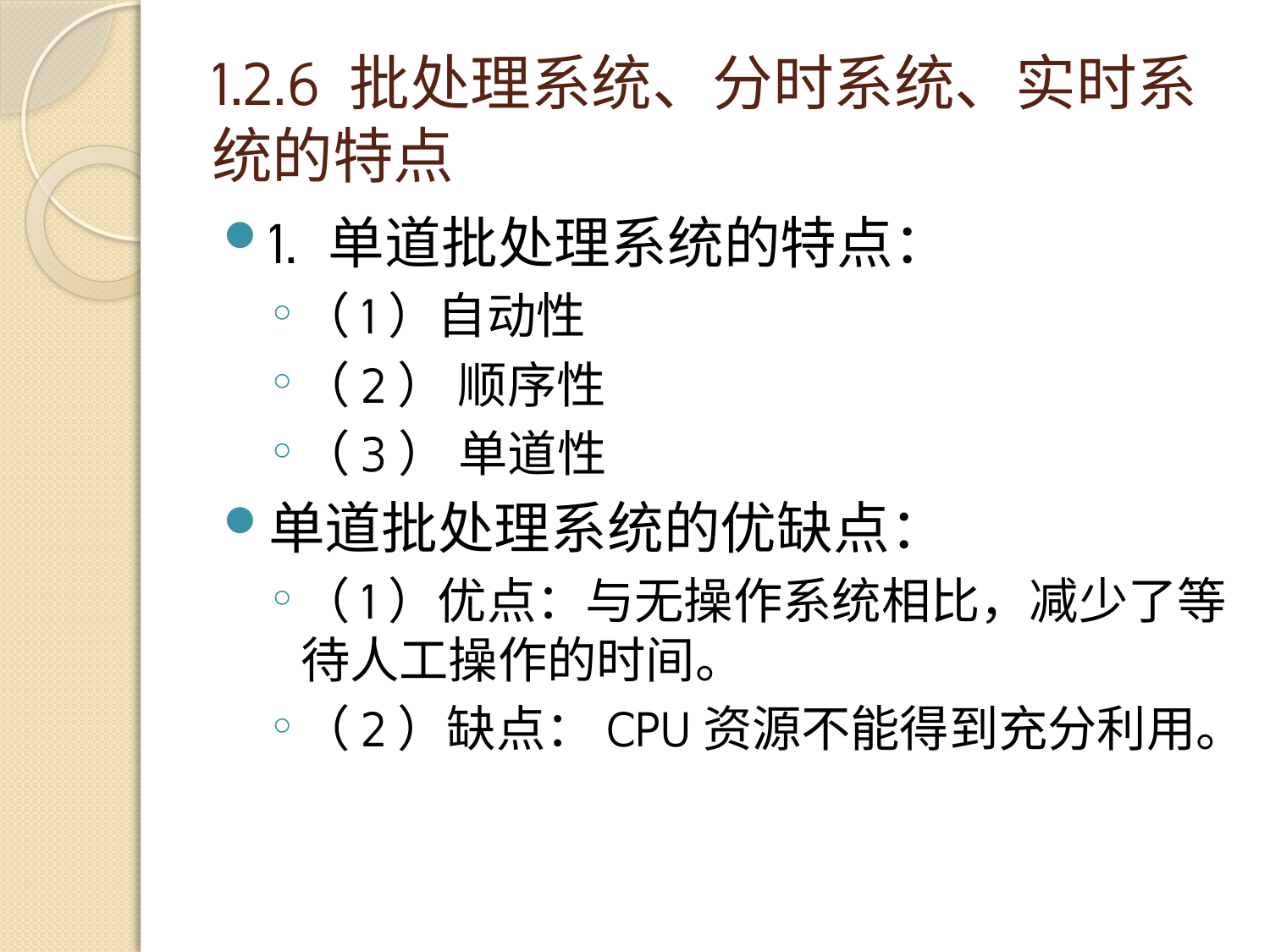

# 1.2.6 批处理系统、分时系统、实时系统的特点
1. 单道批处理系统的特点：
（1）自动性
（2） 顺序性
（3） 单道性
单道批处理系统的优缺点：
（1）优点：与无操作系统相比，减少了等待人工操作的时间。
（2）缺点：CPU资源不能得到充分利用。